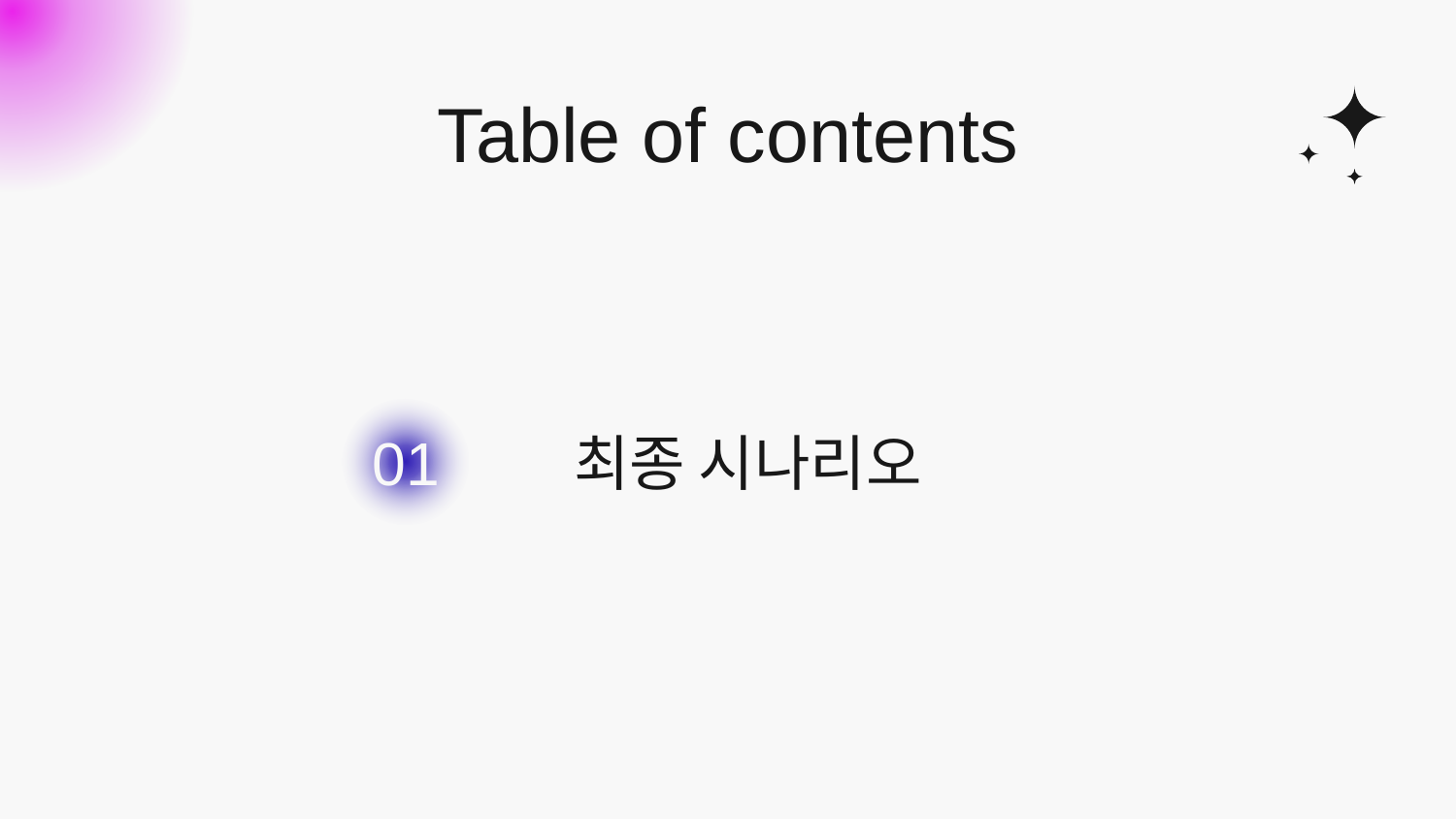

# Table of contents

01
최종 시나리오
01
01
01